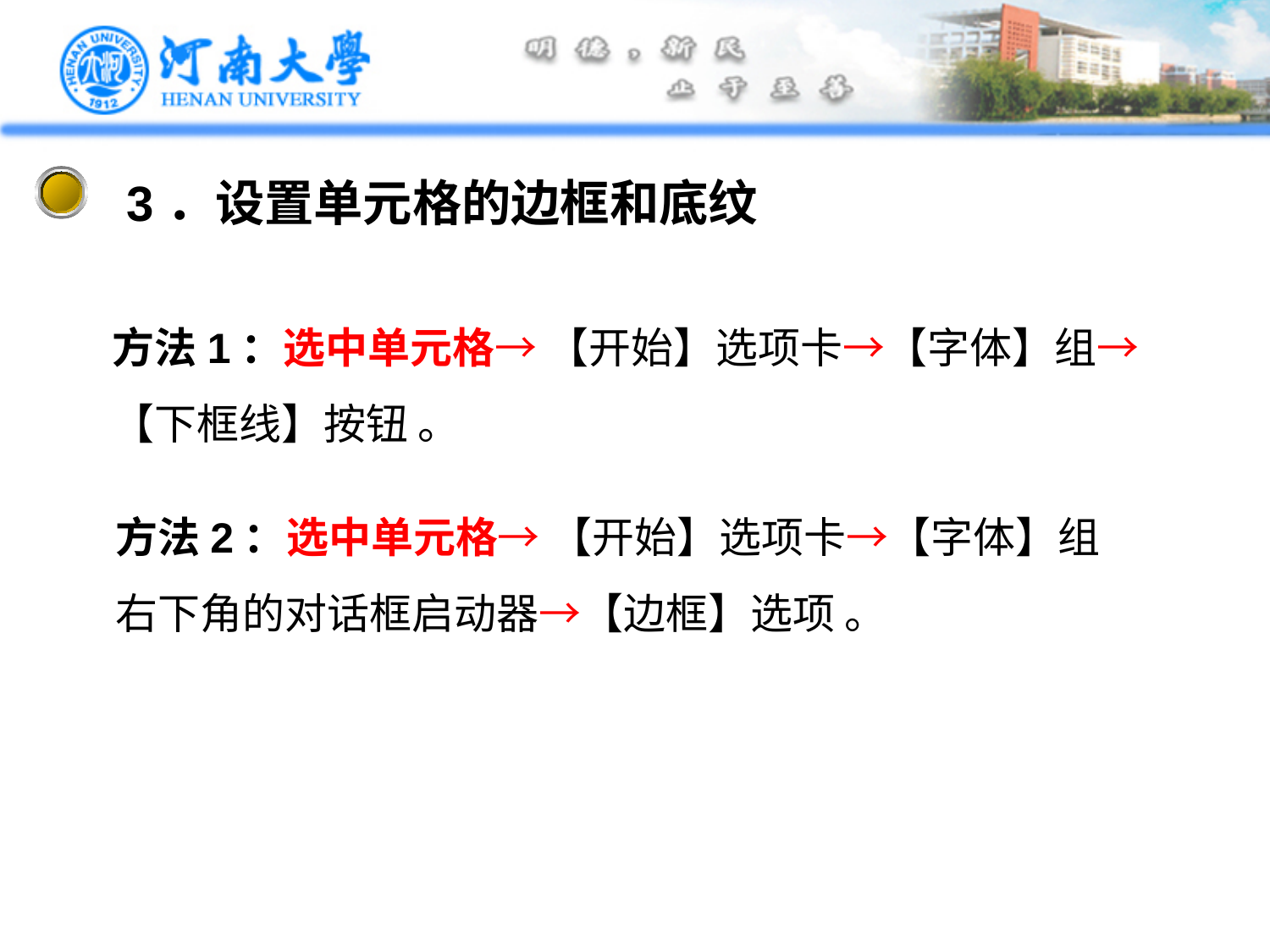

3．设置单元格的边框和底纹

方法1：选中单元格→ 【开始】选项卡→【字体】组→【下框线】按钮 。
方法2：选中单元格→ 【开始】选项卡→【字体】组右下角的对话框启动器→【边框】选项 。